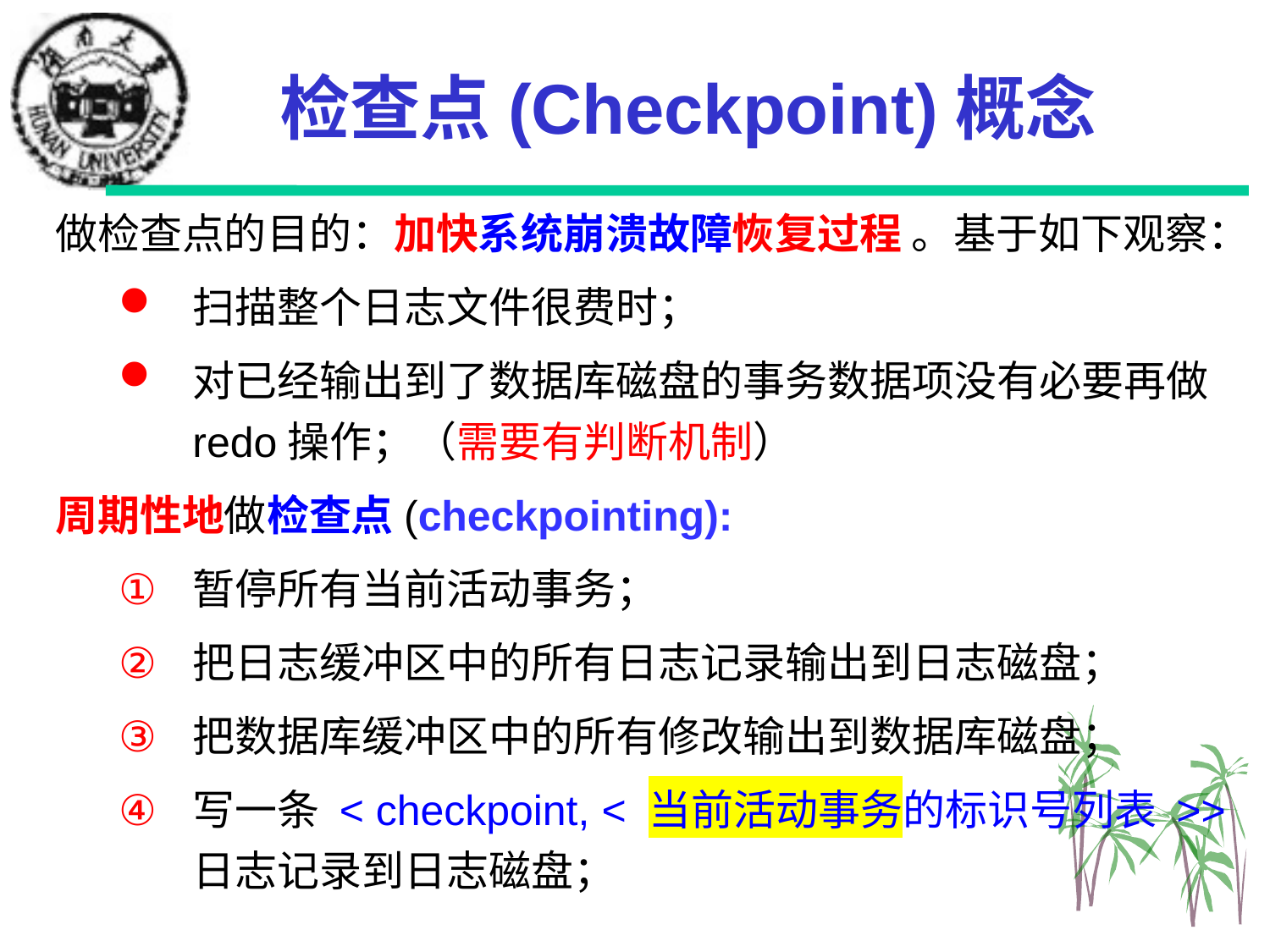

# 检查点(Checkpoint)概念
做检查点的目的：加快系统崩溃故障恢复过程 。基于如下观察：
扫描整个日志文件很费时；
对已经输出到了数据库磁盘的事务数据项没有必要再做redo操作；（需要有判断机制）
周期性地做检查点(checkpointing):
暂停所有当前活动事务；
把日志缓冲区中的所有日志记录输出到日志磁盘；
把数据库缓冲区中的所有修改输出到数据库磁盘；
写一条 < checkpoint, < 当前活动事务的标识号列表 >> 日志记录到日志磁盘；